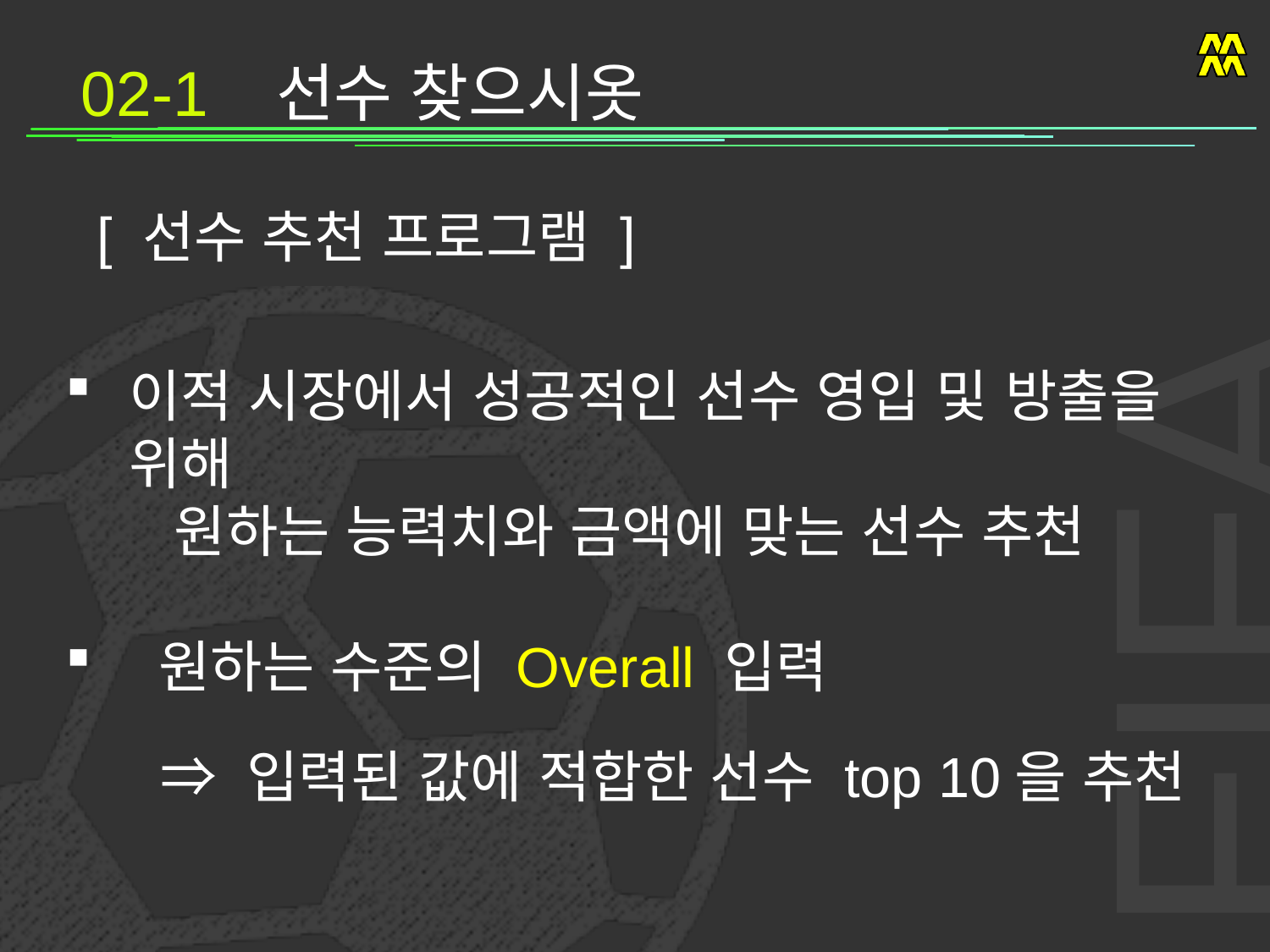

02-1   선수 찾으시옷
[ 선수 추천 프로그램 ]
이적 시장에서 성공적인 선수 영입 및 방출을 위해
      원하는 능력치와 금액에 맞는 선수 추천

 원하는 수준의 Overall 입력

      ⇒ 입력된 값에 적합한 선수 top 10을 추천